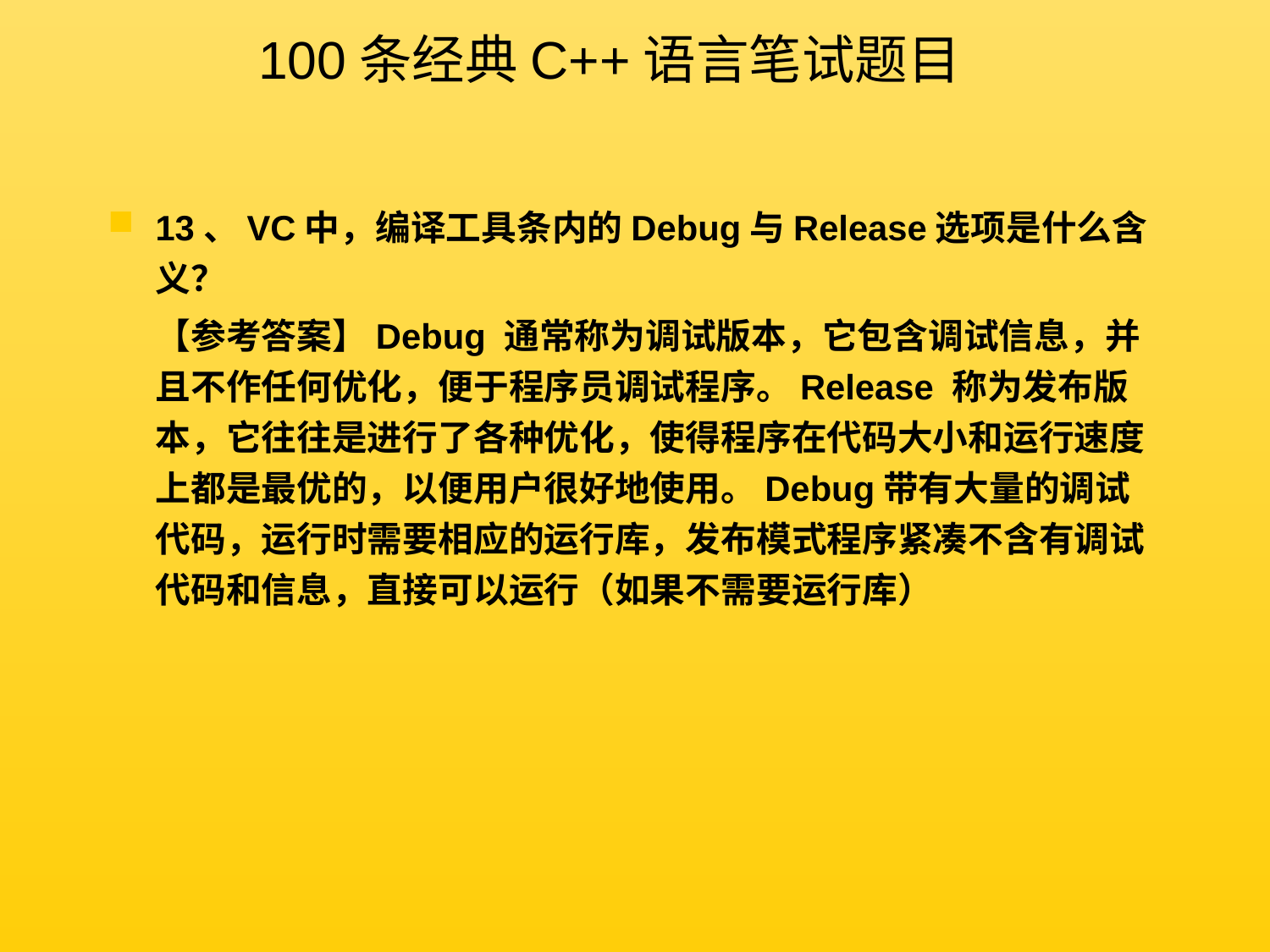

100条经典C++语言笔试题目
13、VC中，编译工具条内的Debug与Release选项是什么含义？
	【参考答案】Debug 通常称为调试版本，它包含调试信息，并且不作任何优化，便于程序员调试程序。Release 称为发布版本，它往往是进行了各种优化，使得程序在代码大小和运行速度上都是最优的，以便用户很好地使用。Debug带有大量的调试代码，运行时需要相应的运行库，发布模式程序紧凑不含有调试代码和信息，直接可以运行（如果不需要运行库）